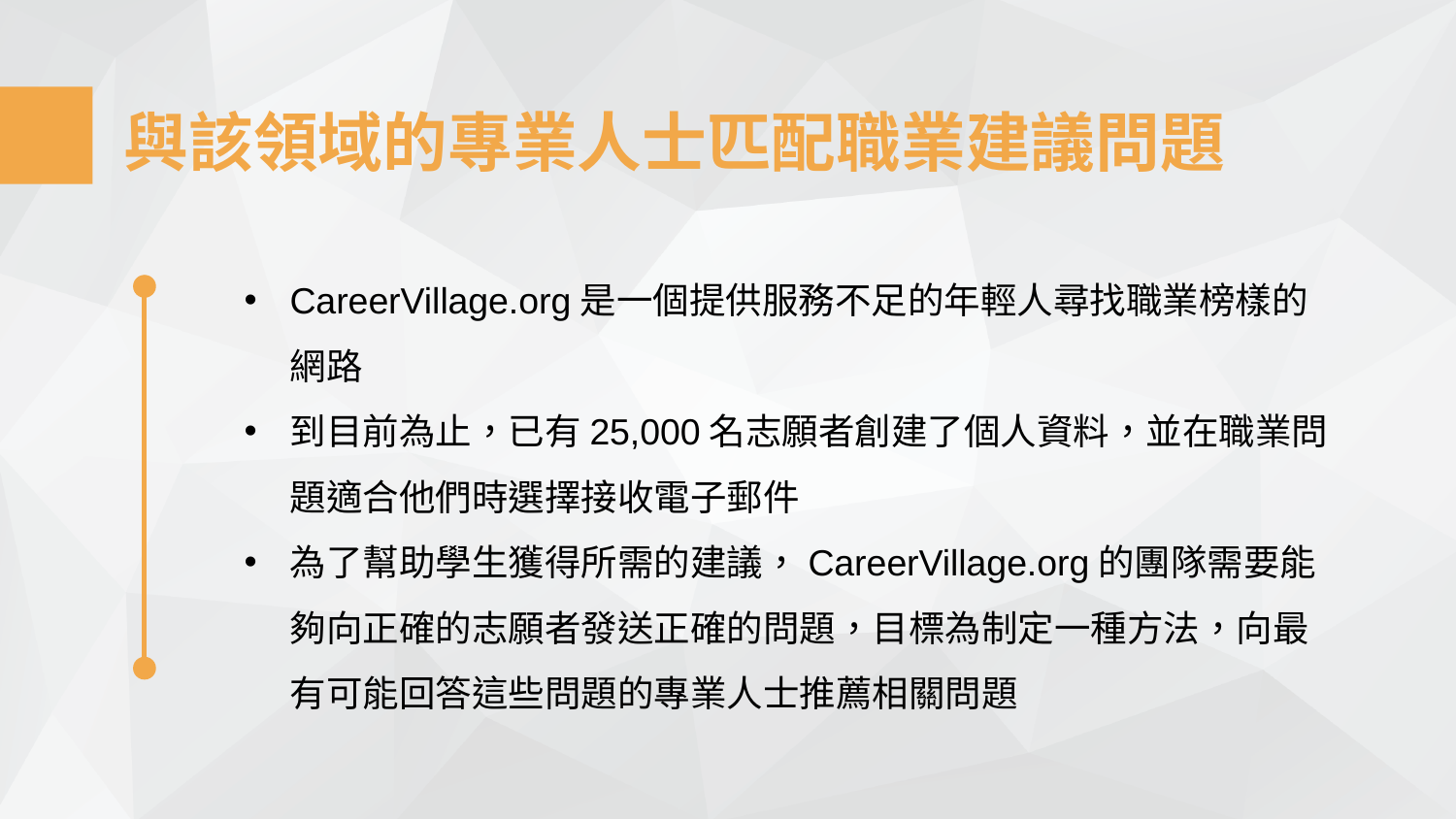

與該領域的專業人士匹配職業建議問題

CareerVillage.org是一個提供服務不足的年輕人尋找職業榜樣的網路
到目前為止，已有25,000名志願者創建了個人資料，並在職業問題適合他們時選擇接收電子郵件
為了幫助學生獲得所需的建議，CareerVillage.org的團隊需要能夠向正確的志願者發送正確的問題，目標為制定一種方法，向最有可能回答這些問題的專業人士推薦相關問題